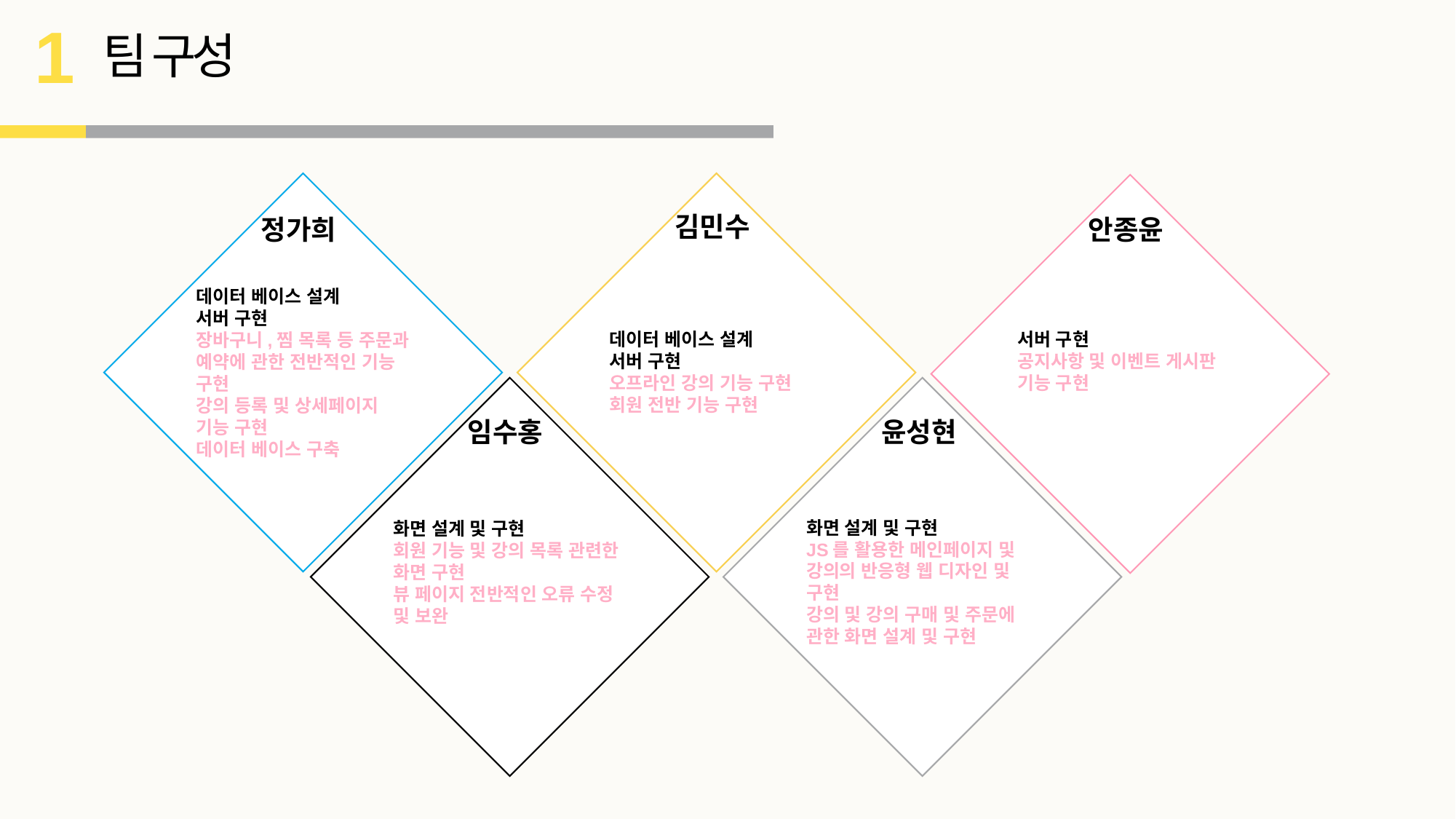

1
팀 구성

김민수
정가희
안종윤
데이터 베이스 설계
서버 구현
장바구니,찜 목록 등 주문과 예약에 관한 전반적인 기능 구현
강의 등록 및 상세페이지 기능 구현
데이터 베이스 구축

데이터 베이스 설계
서버 구현
오프라인 강의 기능 구현
회원 전반 기능 구현
서버 구현
공지사항 및 이벤트 게시판 기능 구현

임수홍
윤성현
화면 설계 및 구현
JS를 활용한 메인페이지 및 강의의 반응형 웹 디자인 및 구현
강의 및 강의 구매 및 주문에 관한 화면 설계 및 구현
화면 설계 및 구현
회원 기능 및 강의 목록 관련한 화면 구현
뷰 페이지 전반적인 오류 수정 및 보완